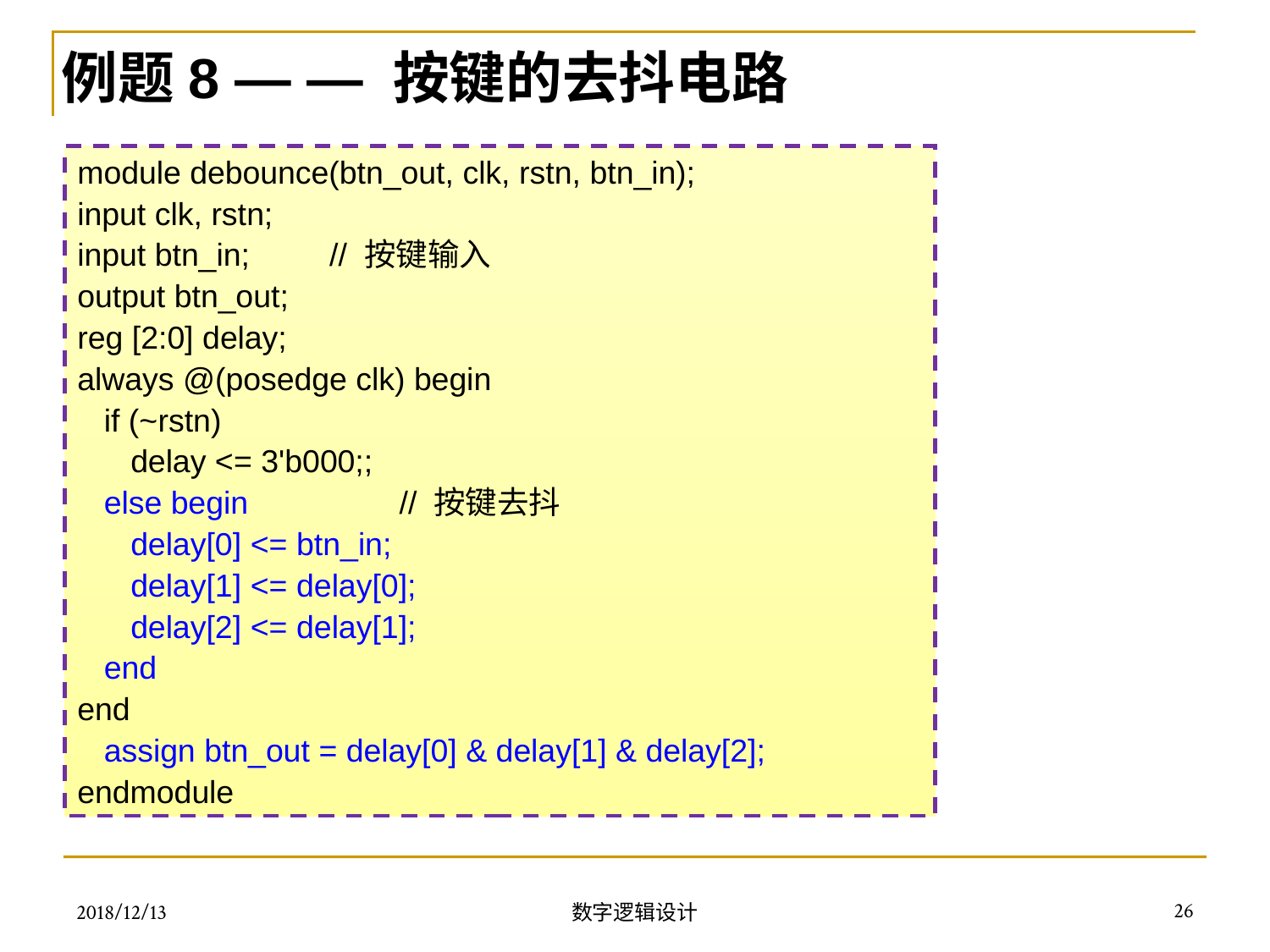

例题8 — — 按键的去抖电路
module debounce(btn_out, clk, rstn, btn_in);
input clk, rstn;
input btn_in;         // 按键输入
output btn_out;
reg [2:0] delay;
always @(posedge clk) begin
   if (~rstn)
      delay <= 3'b000;;
   else begin                 // 按键去抖
      delay[0] <= btn_in;
      delay[1] <= delay[0];
      delay[2] <= delay[1];
   end
end
   assign btn_out = delay[0] & delay[1] & delay[2];
endmodule
2018/12/13
26
数字逻辑设计